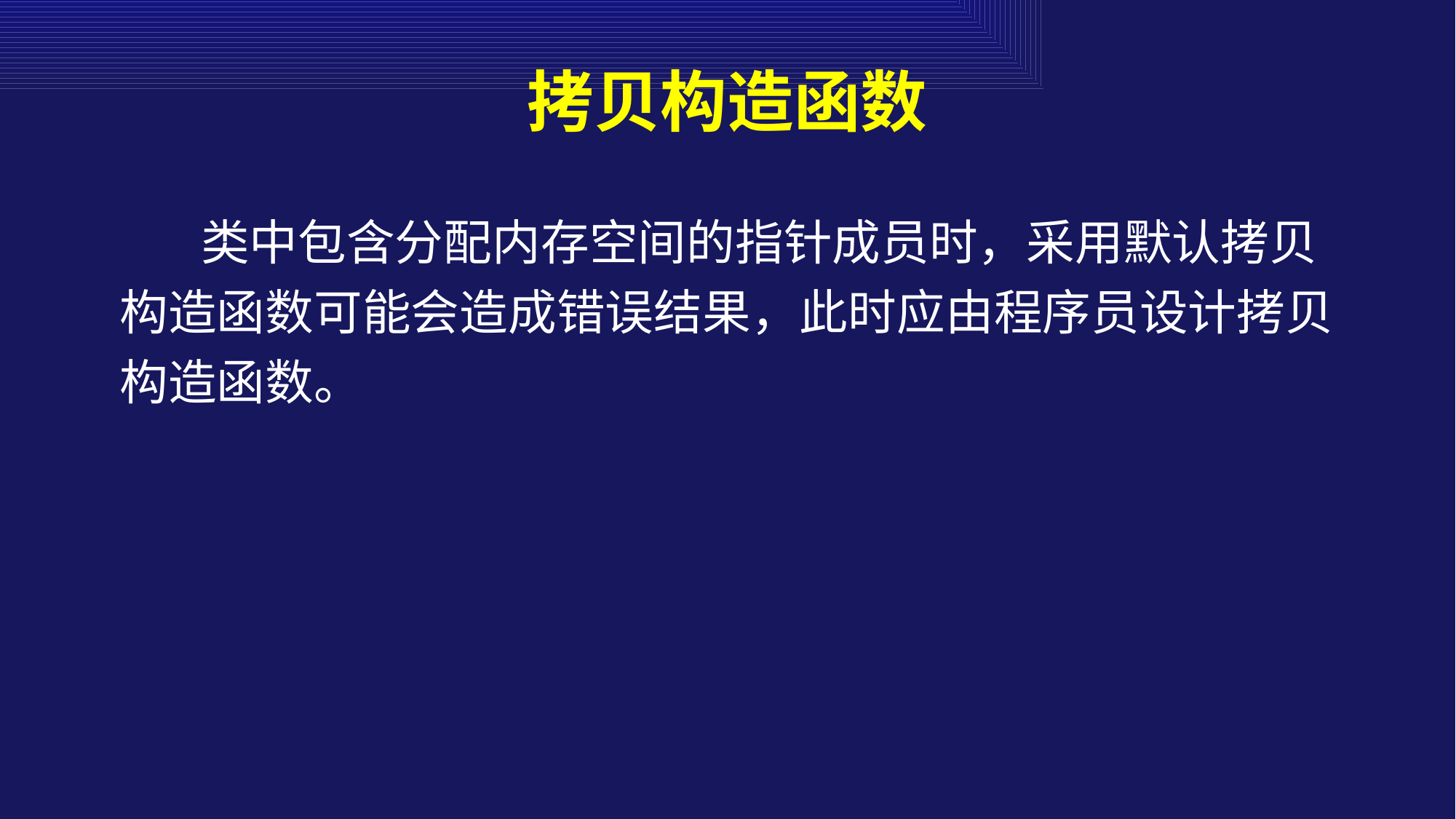

# 拷贝构造函数
类中包含分配内存空间的指针成员时，采用默认拷贝构造函数可能会造成错误结果，此时应由程序员设计拷贝构造函数。